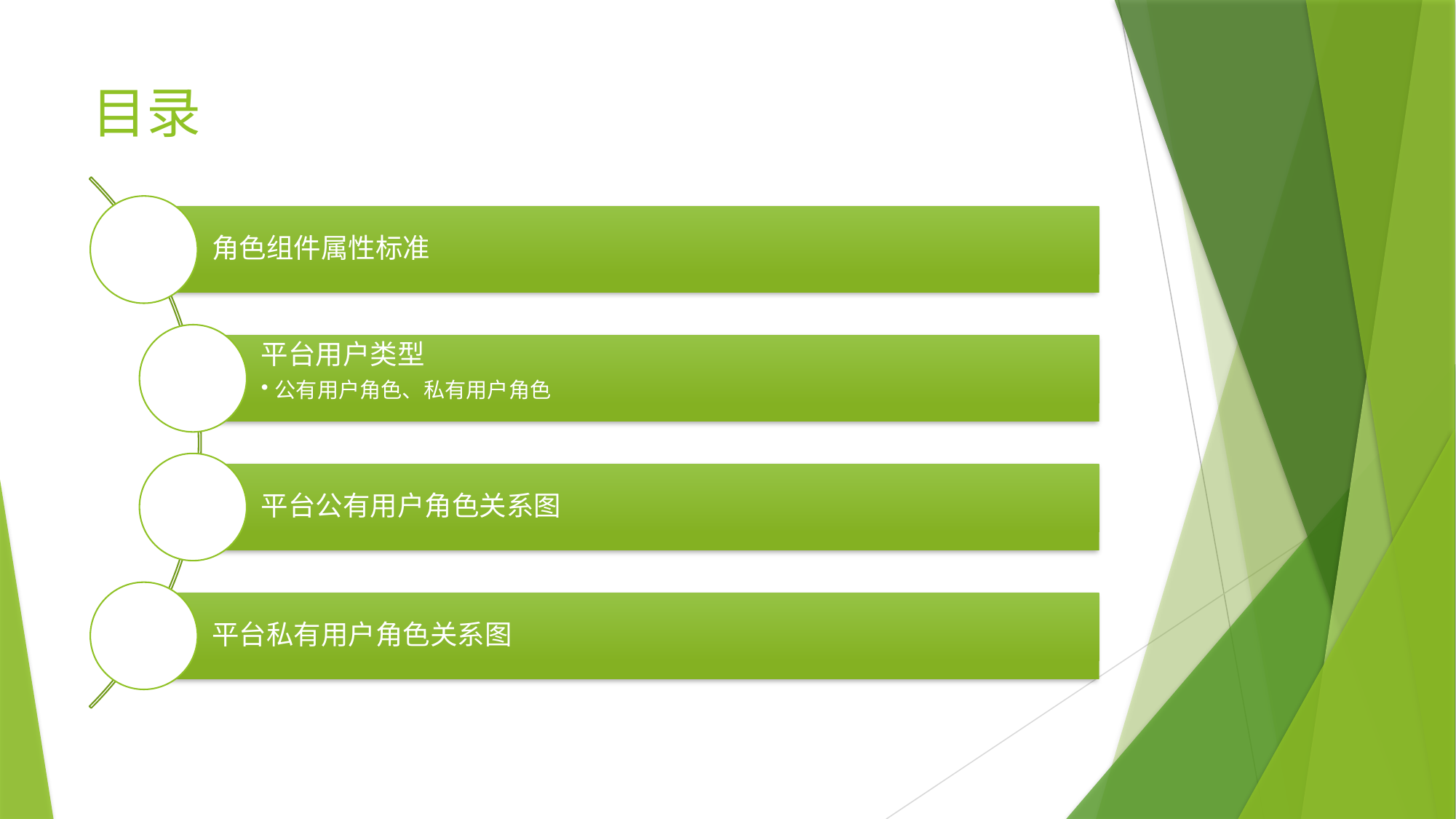

# 目录
角色组件属性标准
平台用户类型
公有用户角色、私有用户角色
平台公有用户角色关系图
平台私有用户角色关系图